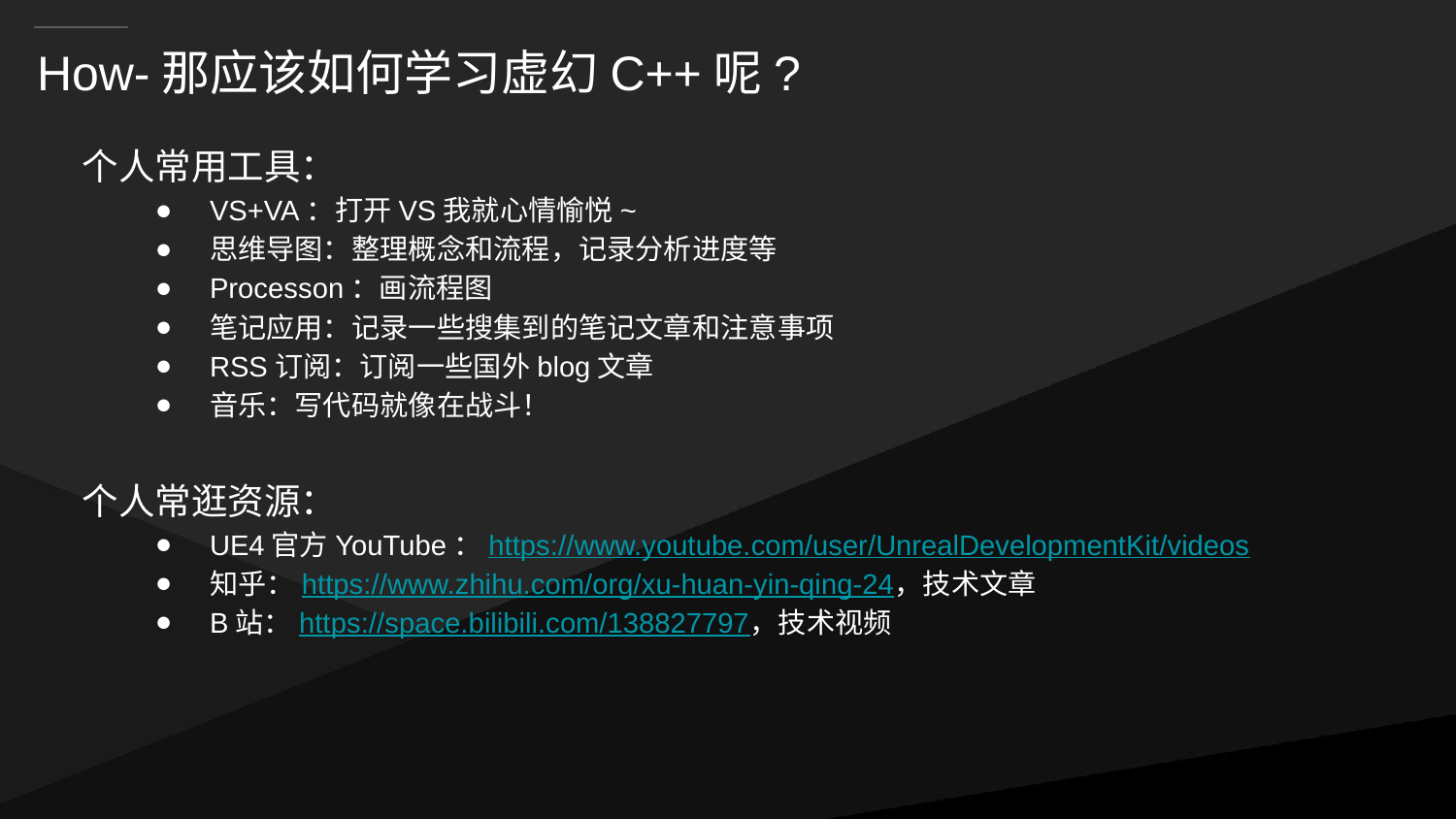

# How-那应该如何学习虚幻C++呢?
个人常用工具：
VS+VA：打开VS我就心情愉悦~
思维导图：整理概念和流程，记录分析进度等
Processon：画流程图
笔记应用：记录一些搜集到的笔记文章和注意事项
RSS订阅：订阅一些国外blog文章
音乐：写代码就像在战斗！

个人常逛资源：
UE4官方YouTube：https://www.youtube.com/user/UnrealDevelopmentKit/videos
知乎：https://www.zhihu.com/org/xu-huan-yin-qing-24，技术文章
B站：https://space.bilibili.com/138827797，技术视频